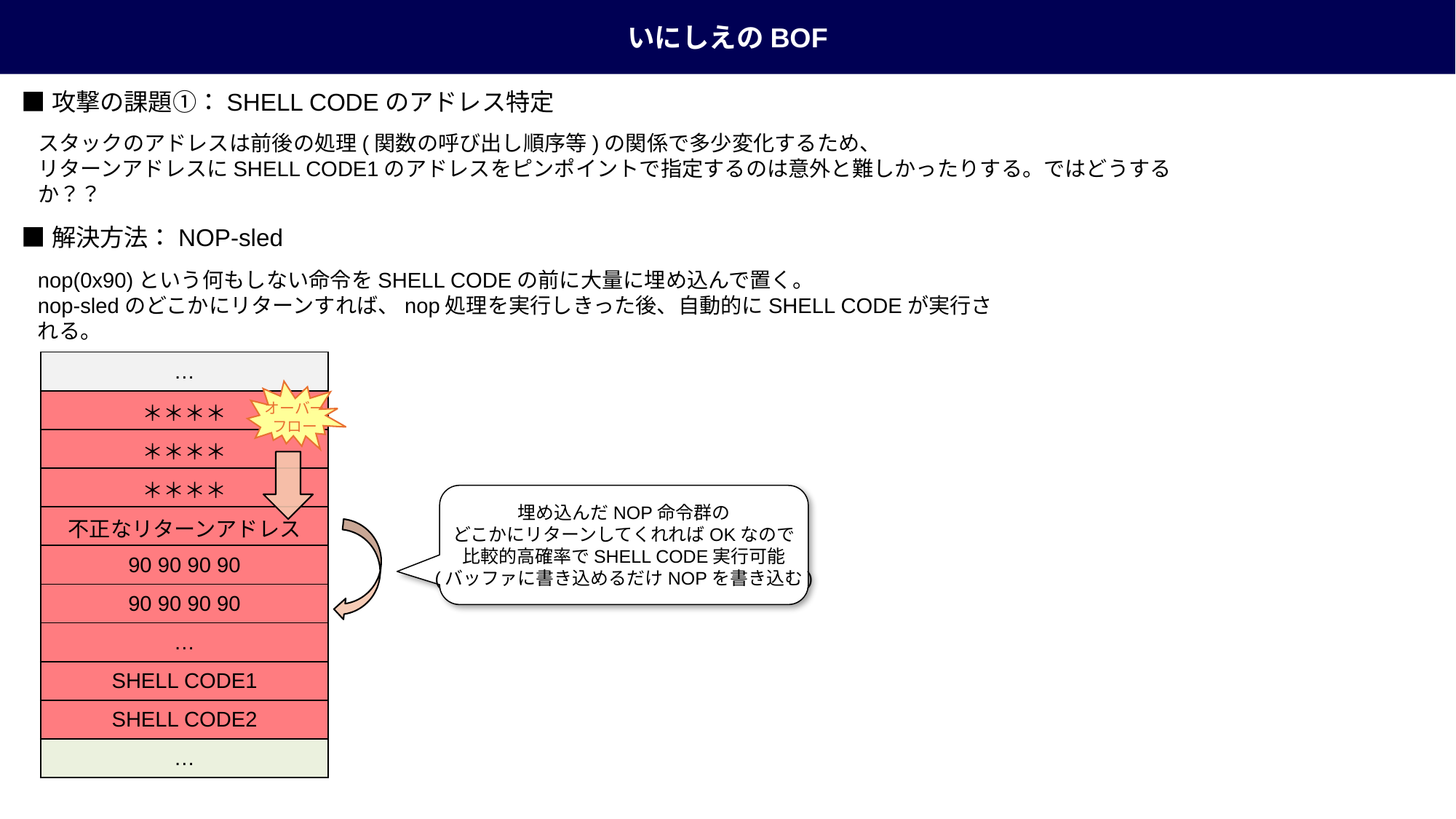

いにしえのBOF
■攻撃の課題①：SHELL CODEのアドレス特定
スタックのアドレスは前後の処理(関数の呼び出し順序等)の関係で多少変化するため、
リターンアドレスにSHELL CODE1のアドレスをピンポイントで指定するのは意外と難しかったりする。ではどうするか？？
■解決方法：NOP-sled
nop(0x90)という何もしない命令をSHELL CODEの前に大量に埋め込んで置く。
nop-sledのどこかにリターンすれば、nop処理を実行しきった後、自動的にSHELL CODEが実行される。
| … |
| --- |
| ＊＊＊＊ |
| ＊＊＊＊ |
| ＊＊＊＊ |
| 不正なリターンアドレス |
| 90 90 90 90 |
| 90 90 90 90 |
| … |
| SHELL CODE1 |
| SHELL CODE2 |
| … |

オーバー
フロー

埋め込んだNOP命令群の
どこかにリターンしてくれればOKなので
比較的高確率でSHELL CODE実行可能
(バッファに書き込めるだけNOPを書き込む)